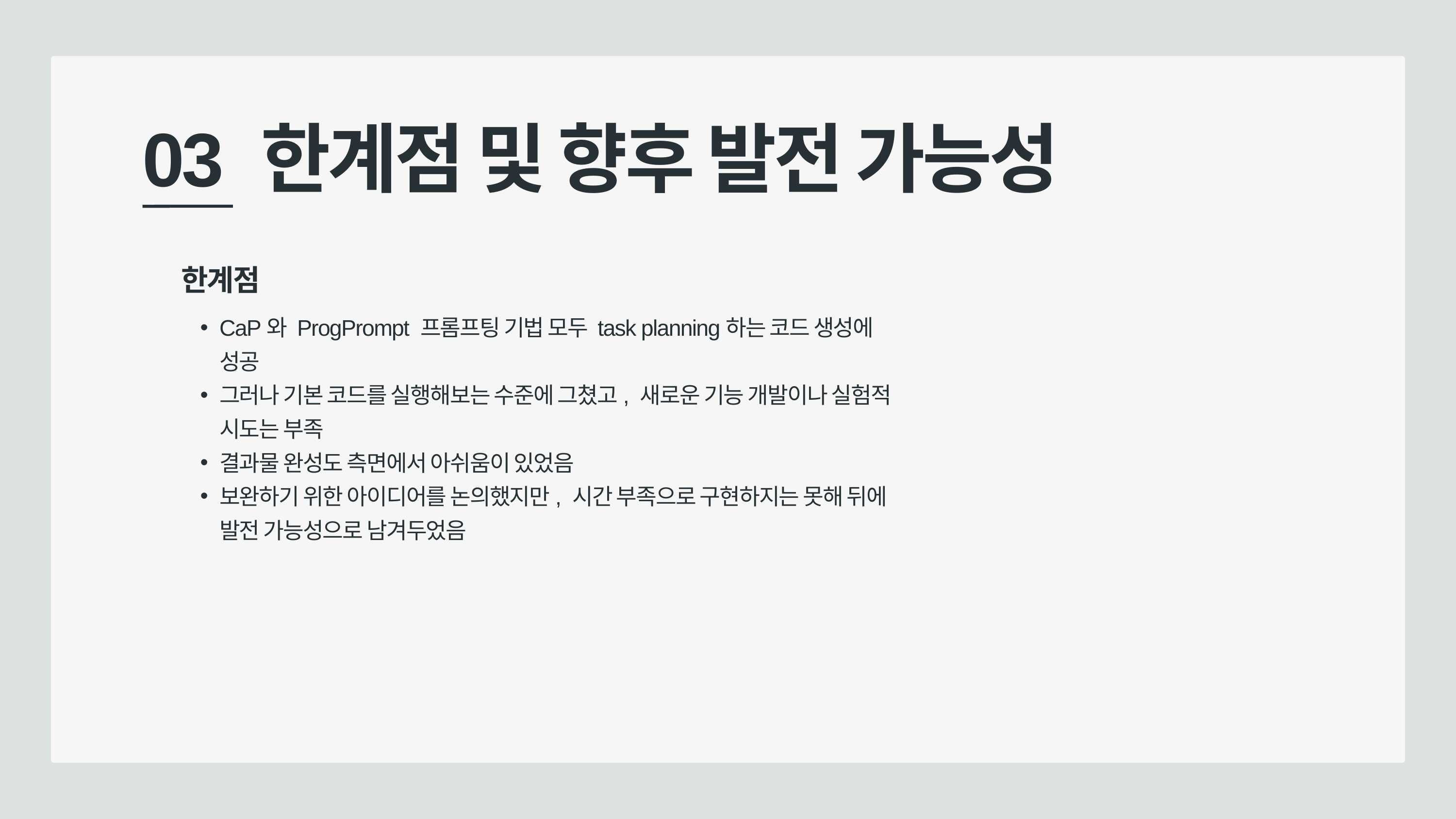

03 한계점 및 향후 발전 가능성

한계점

CaP와 ProgPrompt 프롬프팅 기법 모두 task planning하는 코드 생성에 성공
그러나 기본 코드를 실행해보는 수준에 그쳤고, 새로운 기능 개발이나 실험적 시도는 부족
결과물 완성도 측면에서 아쉬움이 있었음
보완하기 위한 아이디어를 논의했지만, 시간 부족으로 구현하지는 못해 뒤에 발전 가능성으로 남겨두었음